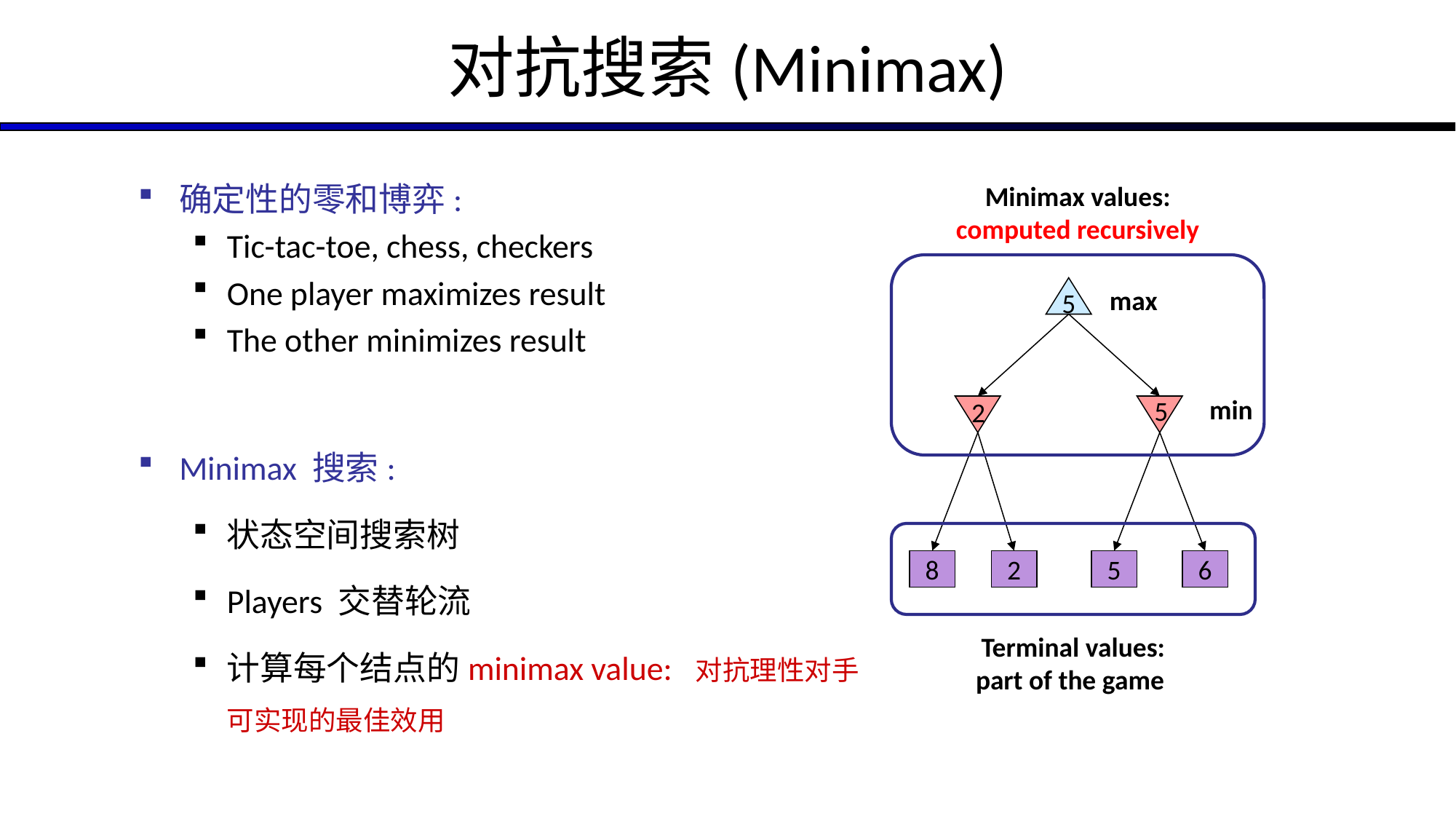

# 对抗搜索(Minimax)
确定性的零和博弈:
Tic-tac-toe, chess, checkers
One player maximizes result
The other minimizes result

Minimax 搜索:
状态空间搜索树
Players 交替轮流
计算每个结点的minimax value:  对抗理性对手可实现的最佳效用
Minimax values:
computed recursively

max
5
min
5
2

Terminal values:
part of the game
8
2
5
6